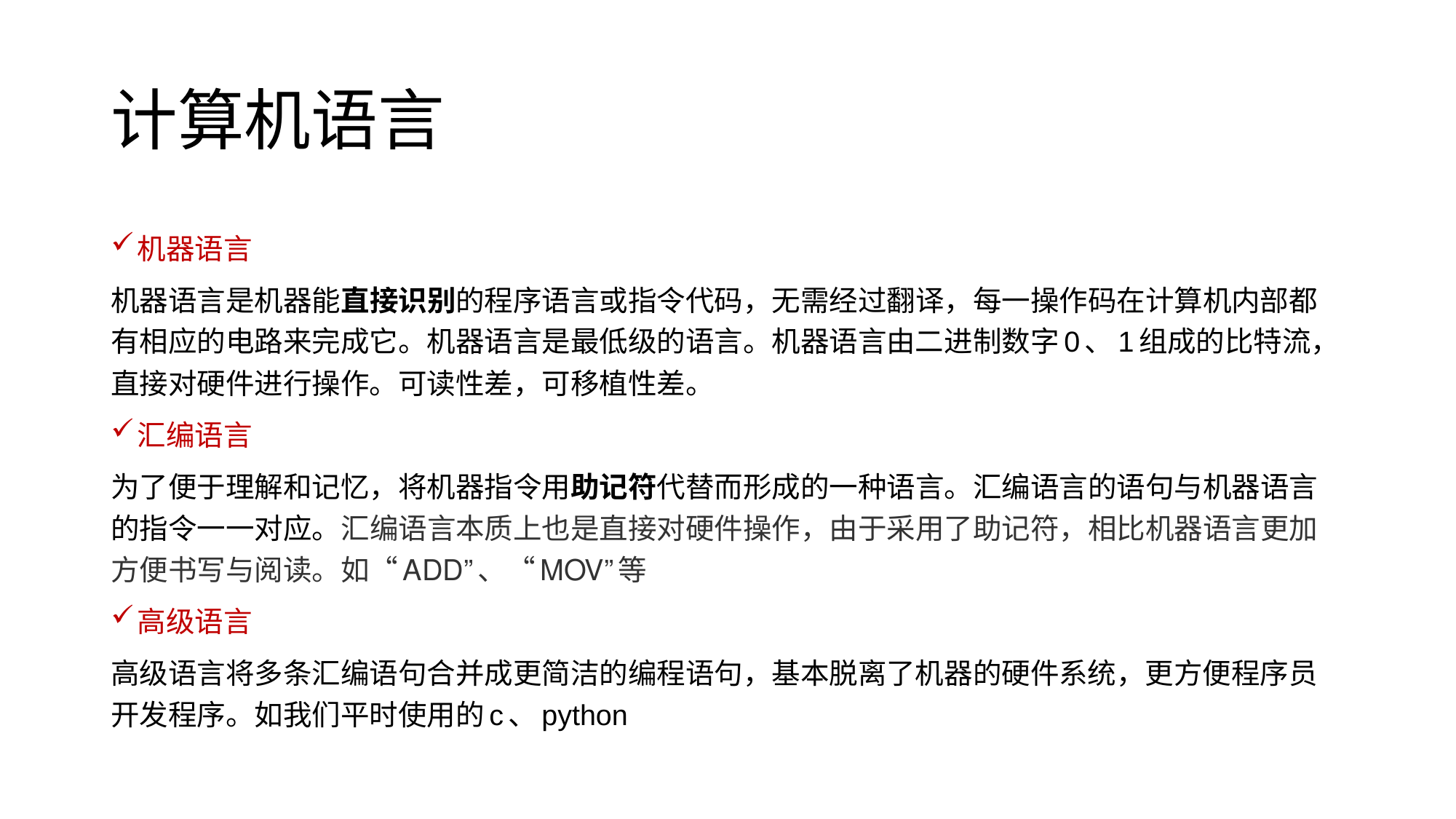

# 计算机语言
机器语言
机器语言是机器能直接识别的程序语言或指令代码，无需经过翻译，每一操作码在计算机内部都有相应的电路来完成它。机器语言是最低级的语言。机器语言由二进制数字0、1组成的比特流，直接对硬件进行操作。可读性差，可移植性差。
汇编语言
为了便于理解和记忆，将机器指令用助记符代替而形成的一种语言。汇编语言的语句与机器语言的指令一一对应。汇编语言本质上也是直接对硬件操作，由于采用了助记符，相比机器语言更加方便书写与阅读。如“ADD”、“MOV”等
高级语言
高级语言将多条汇编语句合并成更简洁的编程语句，基本脱离了机器的硬件系统，更方便程序员开发程序。如我们平时使用的c、python